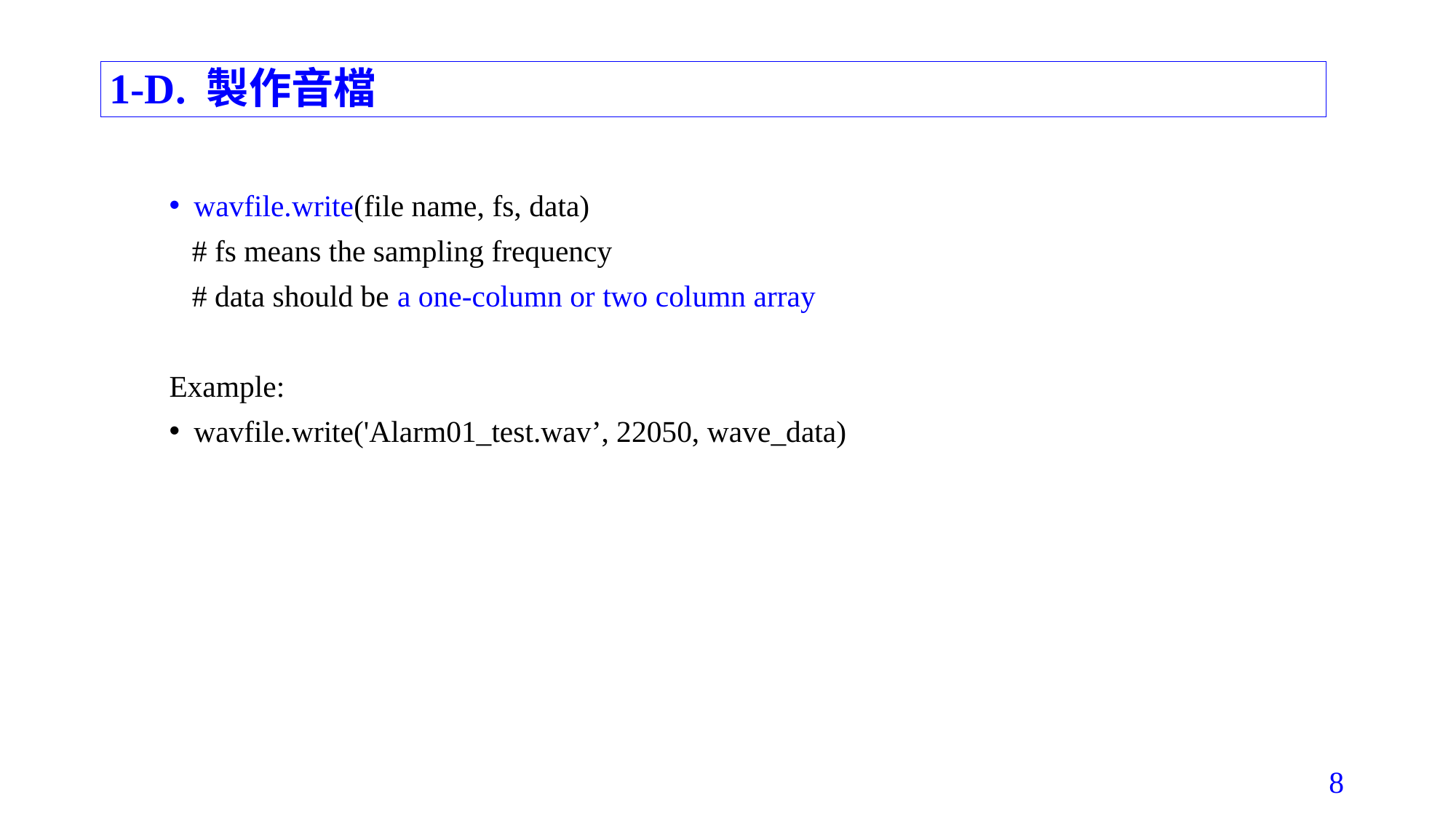

1-D. 製作音檔
wavfile.write(file name, fs, data)
   # fs means the sampling frequency
   # data should be a one-column or two column array

Example:
wavfile.write('Alarm01_test.wav’, 22050, wave_data)
8